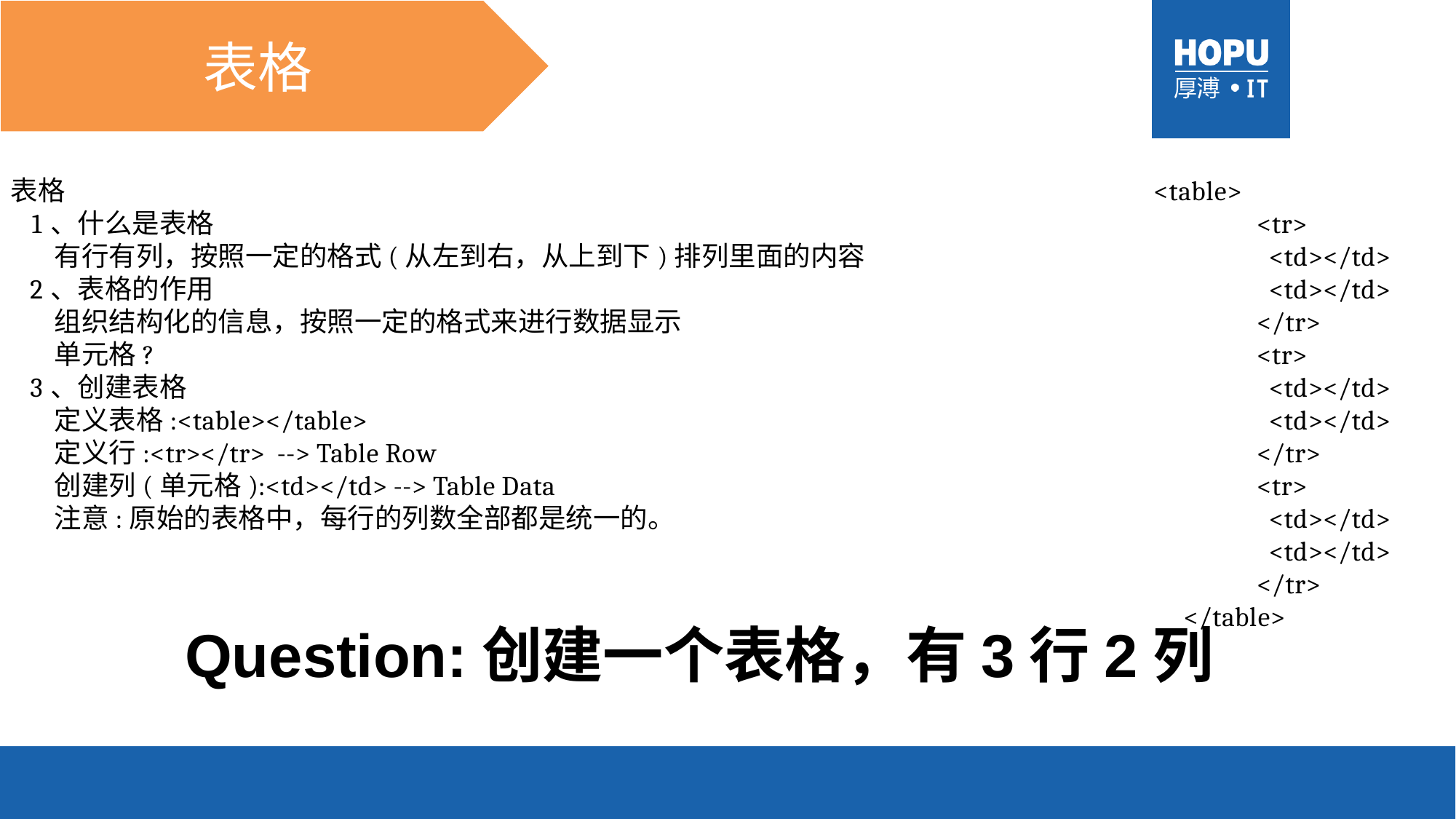

表格
表格
   1、什么是表格
      有行有列，按照一定的格式(从左到右，从上到下)排列里面的内容
   2、表格的作用
      组织结构化的信息，按照一定的格式来进行数据显示
      单元格?
   3、创建表格
      定义表格:<table></table>
      定义行:<tr></tr>  --> Table Row
      创建列(单元格):<td></td> --> Table Data
      注意:原始的表格中，每行的列数全部都是统一的。
 <table>
	<tr>
	  <td></td>
	  <td></td>
	</tr>
	<tr>
	  <td></td>
	  <td></td>
	</tr>
	<tr>
	  <td></td>
	  <td></td>
	</tr>
      </table>
 Question:创建一个表格，有3行2列